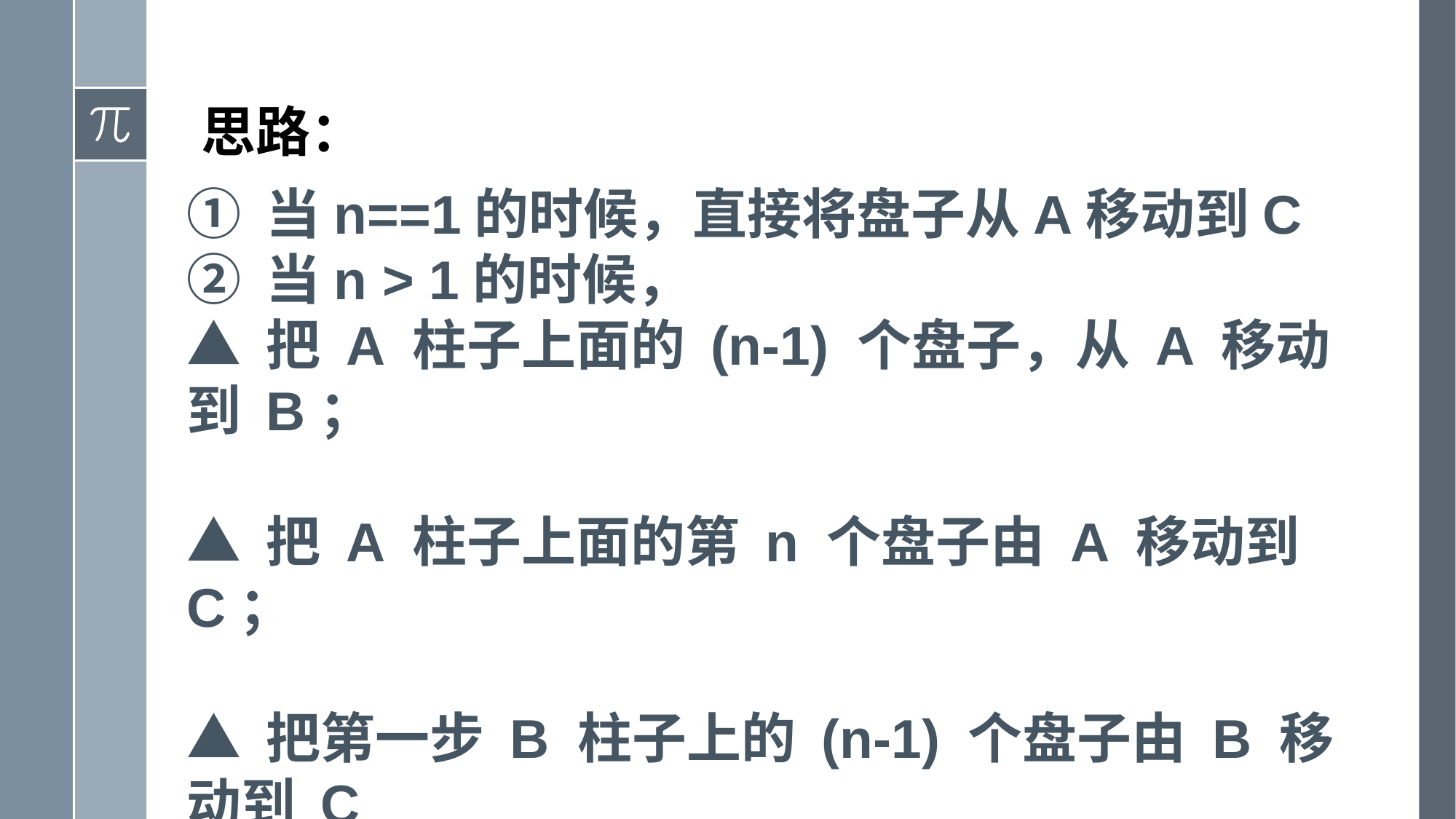

# 思路：
① 当n==1的时候，直接将盘子从A移动到C
② 当n > 1的时候，
▲ 把 A 柱子上面的 (n-1) 个盘子，从 A 移动到 B；

▲ 把 A 柱子上面的第 n 个盘子由 A 移动到 C；

▲ 把第一步 B 柱子上的 (n-1) 个盘子由 B 移动到 C